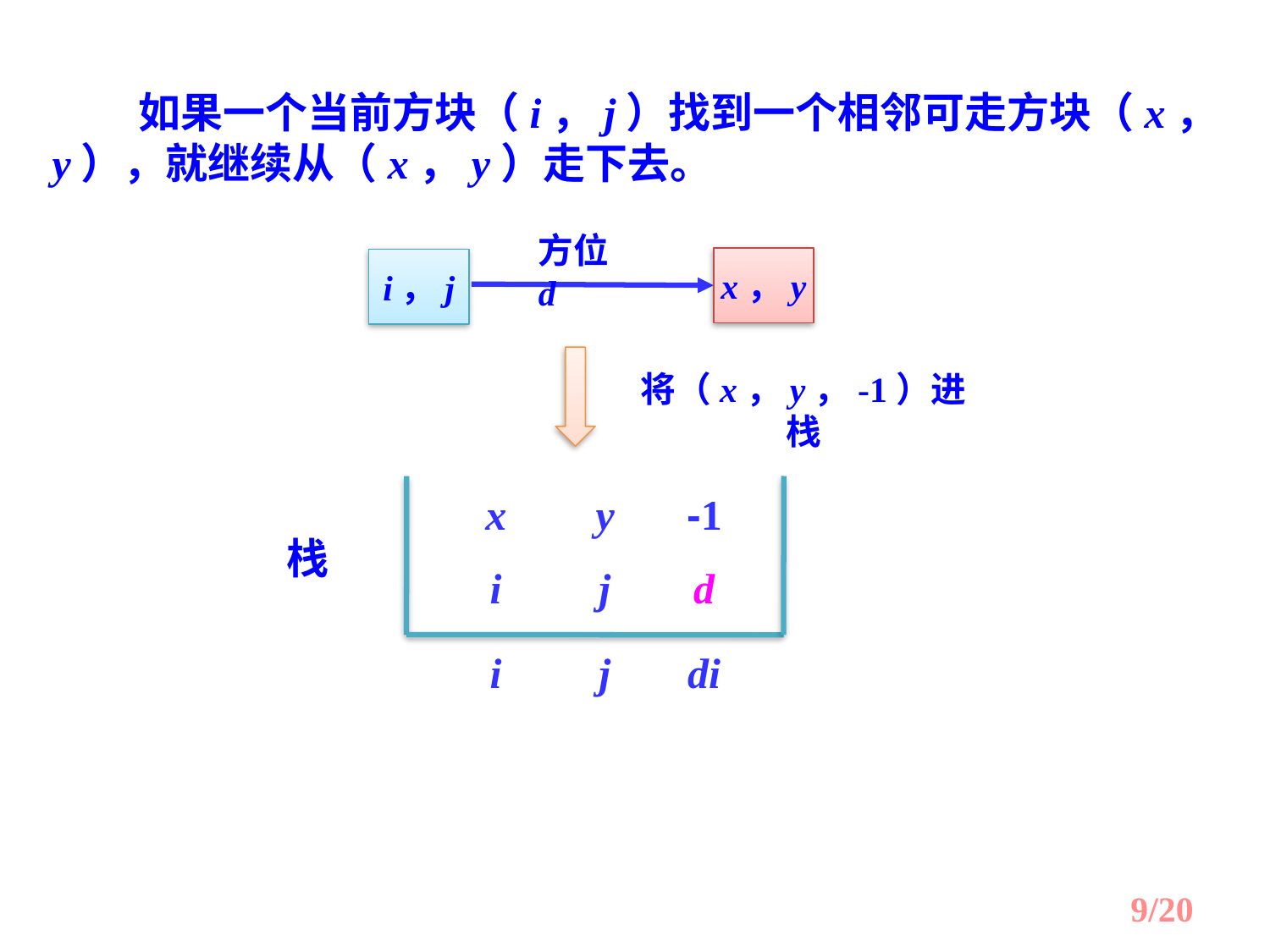

如果一个当前方块（i，j）找到一个相邻可走方块（x，y），就继续从（x，y）走下去。
方位d
x，y
i，j

将（x，y，-1）进栈
x
y
-1
栈
i
j
d
i
j
di
9/20